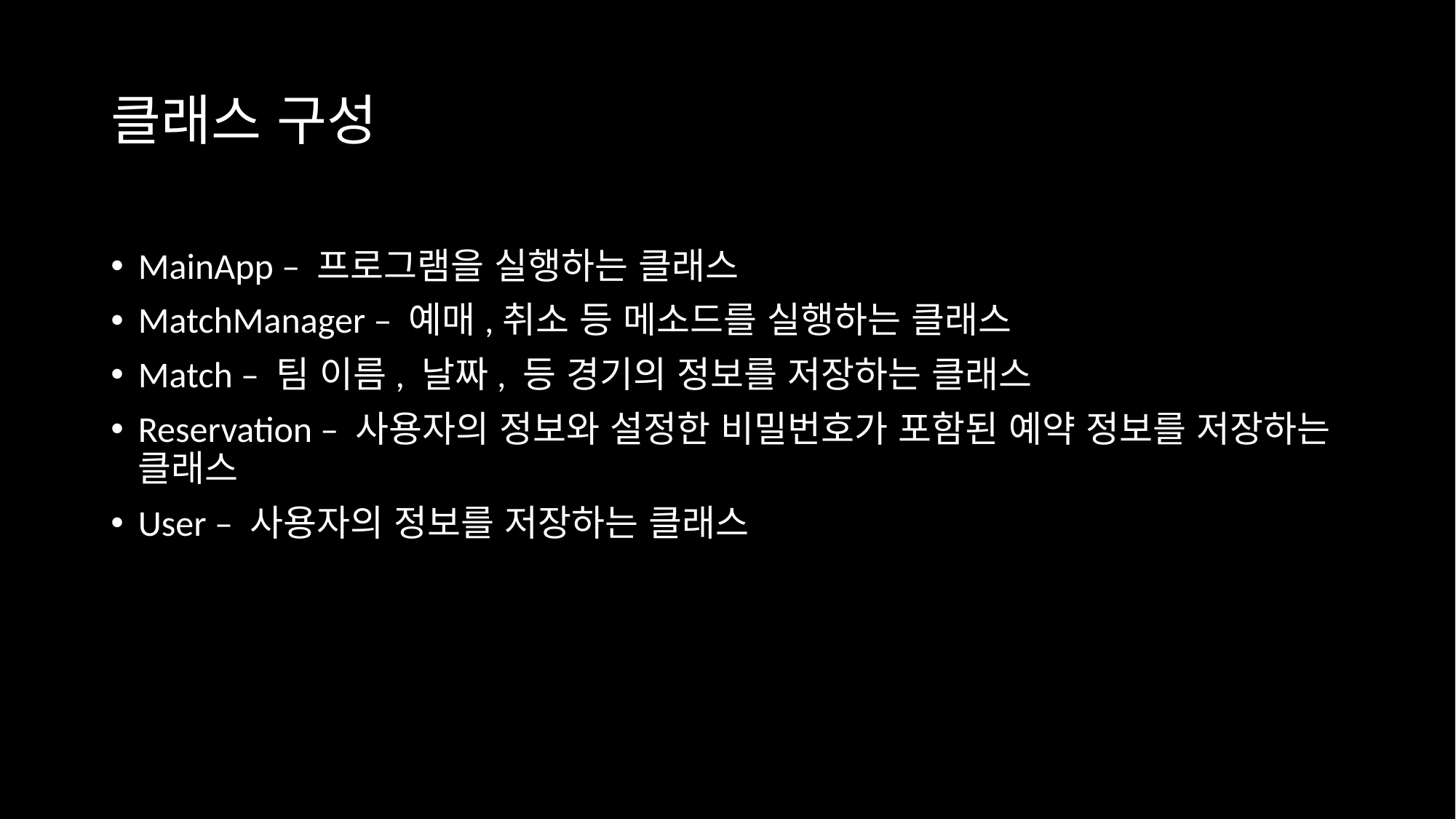

# 클래스 구성
MainApp – 프로그램을 실행하는 클래스
MatchManager – 예매,취소 등 메소드를 실행하는 클래스
Match – 팀 이름, 날짜, 등 경기의 정보를 저장하는 클래스
Reservation – 사용자의 정보와 설정한 비밀번호가 포함된 예약 정보를 저장하는 클래스
User – 사용자의 정보를 저장하는 클래스